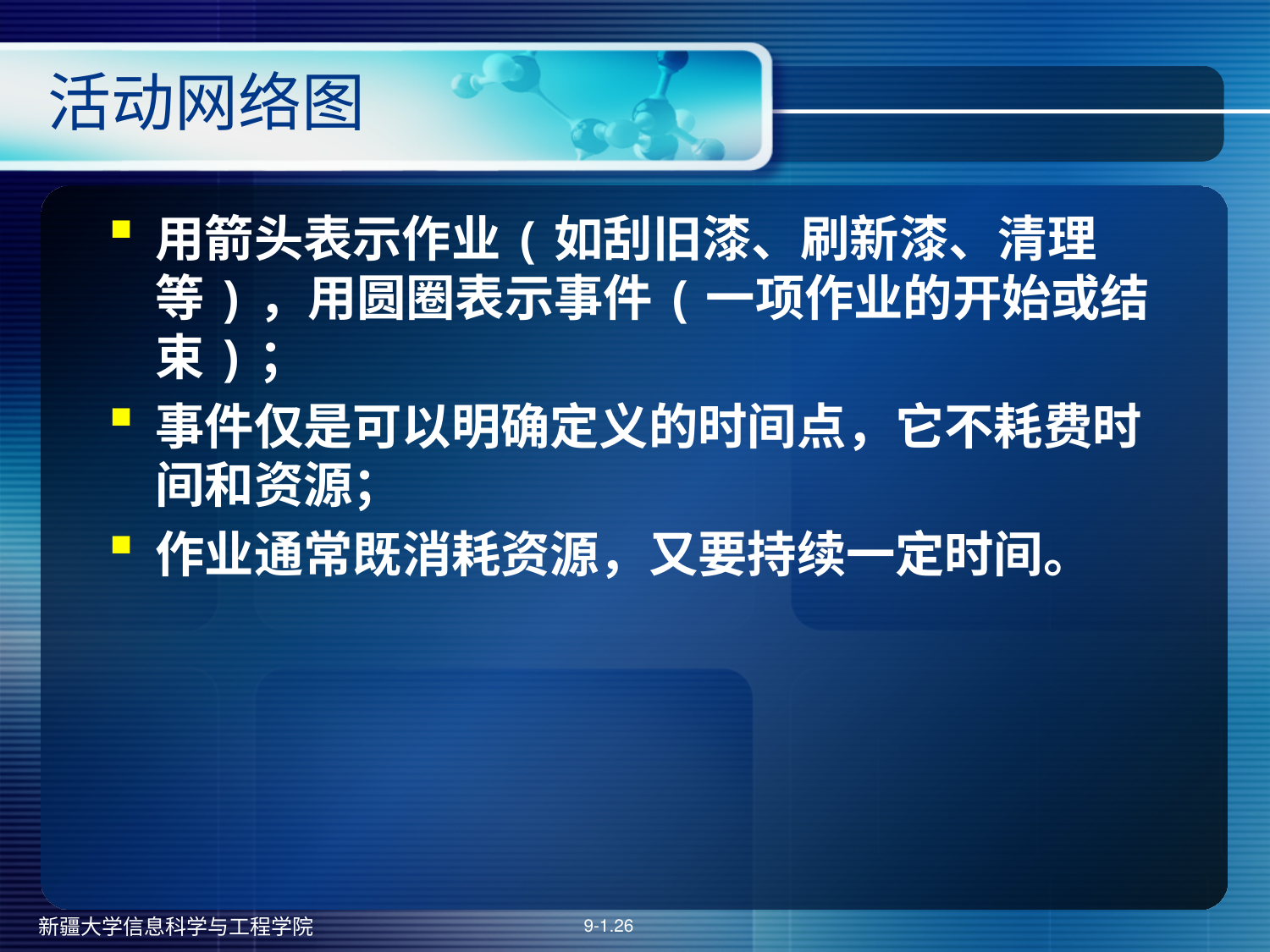

# 活动网络图
用箭头表示作业(如刮旧漆、刷新漆、清理等)，用圆圈表示事件(一项作业的开始或结束)；
事件仅是可以明确定义的时间点，它不耗费时间和资源；
作业通常既消耗资源，又要持续一定时间。